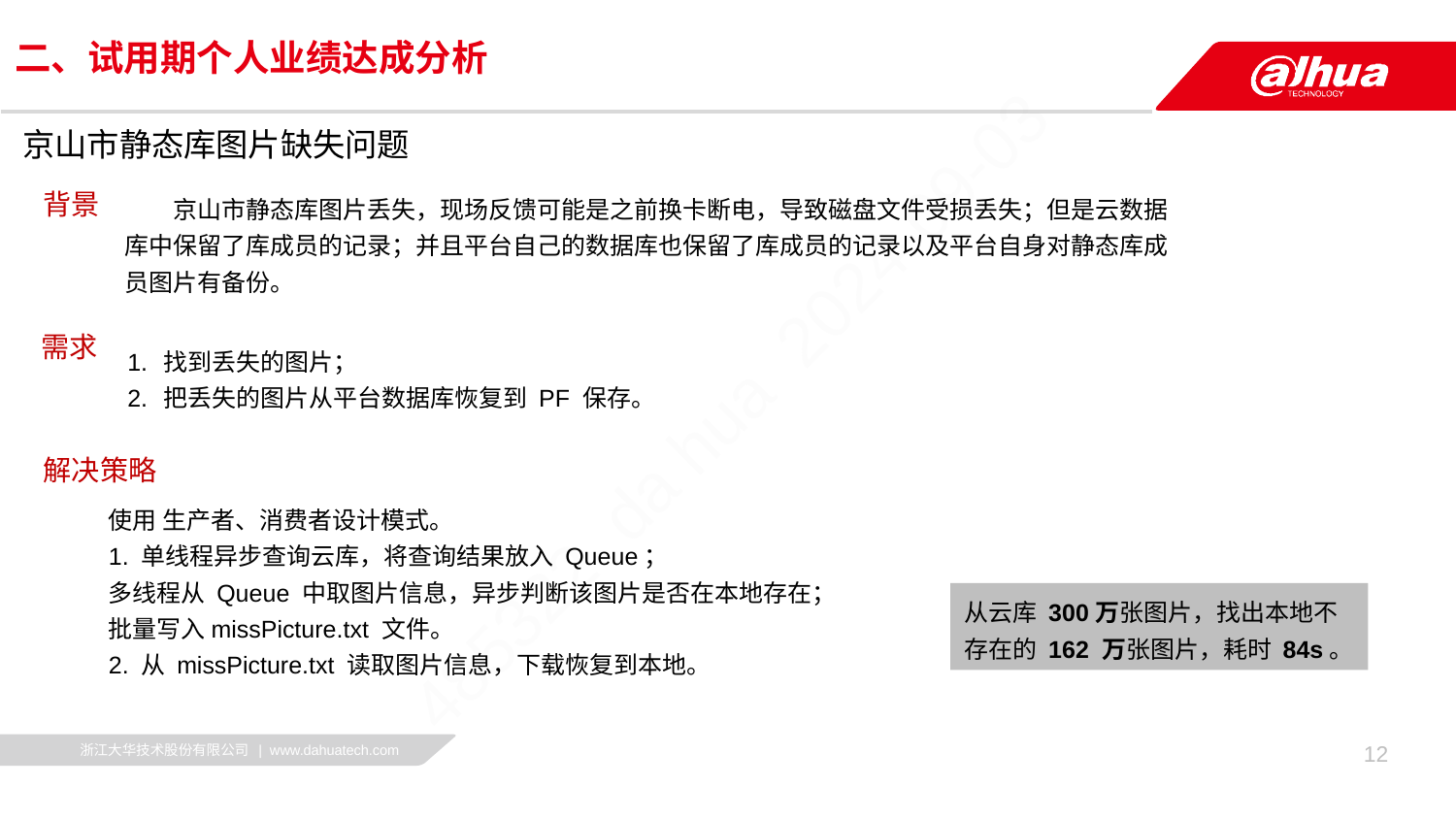

# 二、试用期个人业绩达成分析
京山市静态库图片缺失问题
背景
        京山市静态库图片丢失，现场反馈可能是之前换卡断电，导致磁盘文件受损丢失；但是云数据库中保留了库成员的记录；并且平台自己的数据库也保留了库成员的记录以及平台自身对静态库成员图片有备份。
需求
找到丢失的图片；
把丢失的图片从平台数据库恢复到 PF 保存。
解决策略
使用 生产者、消费者设计模式。
1. 单线程异步查询云库，将查询结果放入 Queue；
多线程从 Queue 中取图片信息，异步判断该图片是否在本地存在；
批量写入missPicture.txt 文件。
2. 从 missPicture.txt 读取图片信息，下载恢复到本地。
从云库 300万张图片，找出本地不
存在的 162 万张图片，耗时 84s。